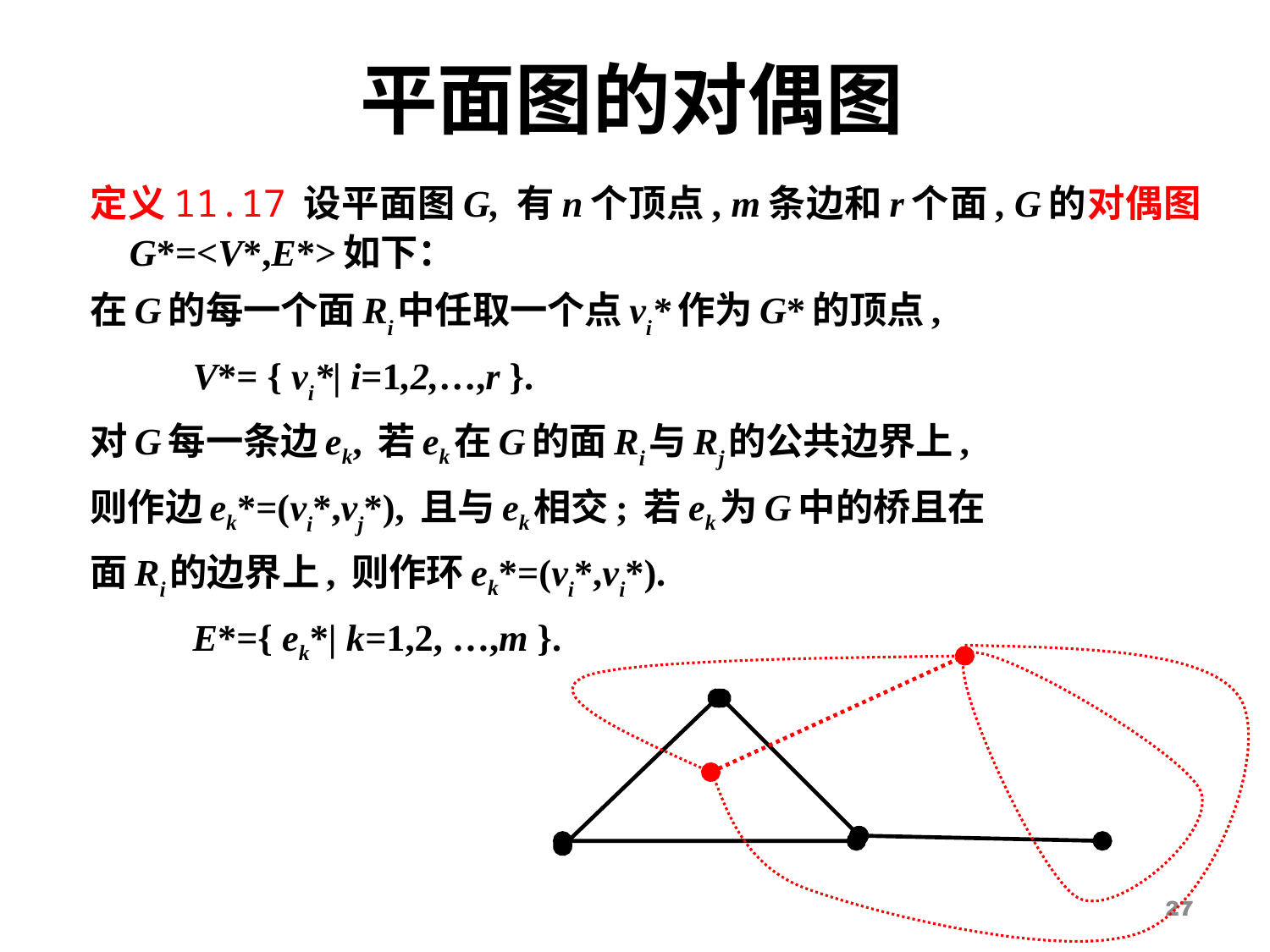

# 平面图的对偶图
定义11.17 设平面图G, 有n个顶点, m条边和r个面, G的对偶图G*=<V*,E*>如下：
在G的每一个面Ri中任取一个点vi*作为G*的顶点,
           V*= { vi*| i=1,2,…,r }.
对G每一条边ek, 若ek在G的面Ri与Rj的公共边界上,
则作边ek*=(vi*,vj*), 且与ek相交; 若ek为G中的桥且在
面Ri的边界上, 则作环ek*=(vi*,vi*).
           E*={ ek*| k=1,2, …,m }.

27